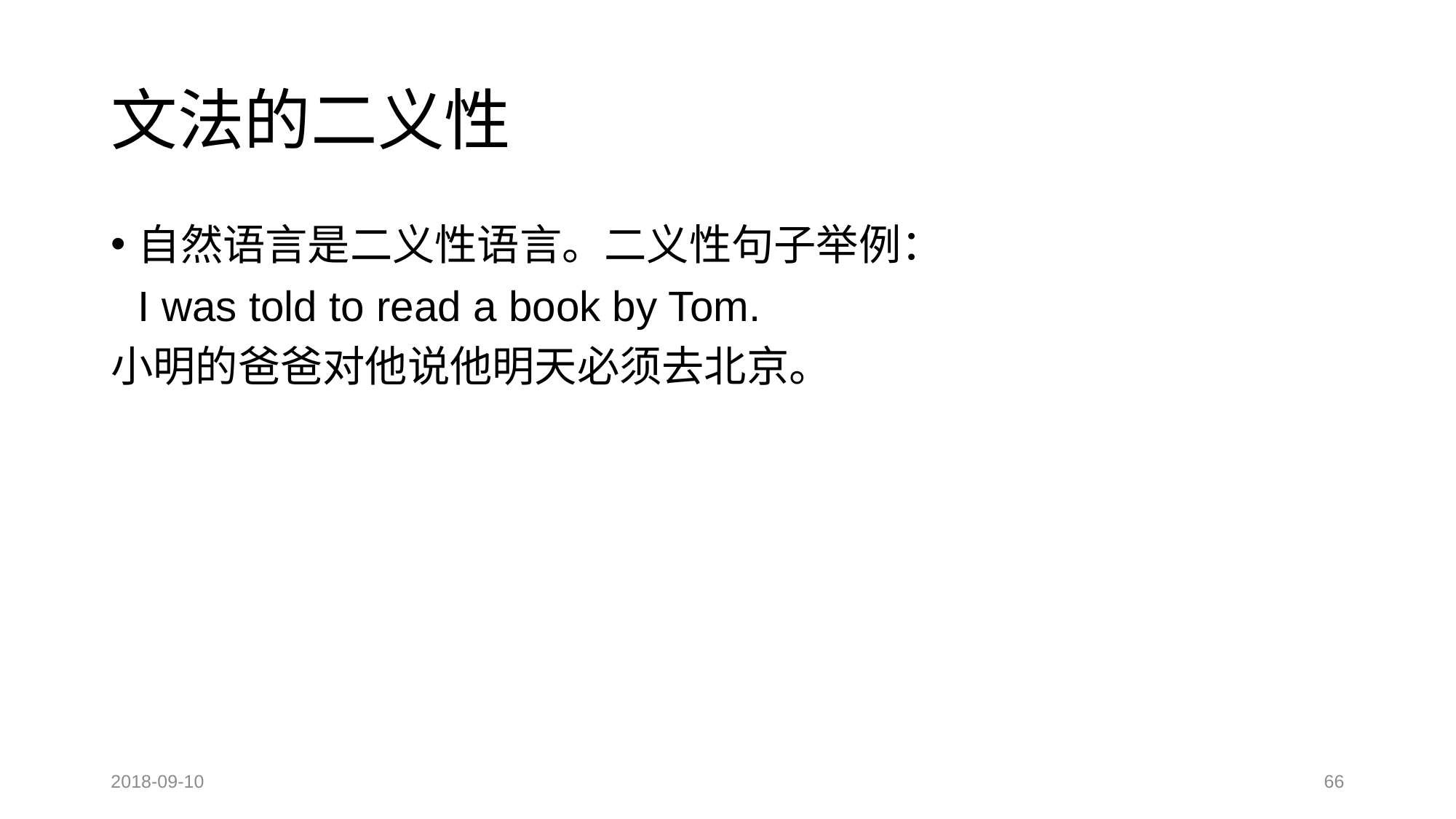

# 文法的二义性
自然语言是二义性语言。二义性句子举例：
	I was told to read a book by Tom.
小明的爸爸对他说他明天必须去北京。

2018-09-10
66